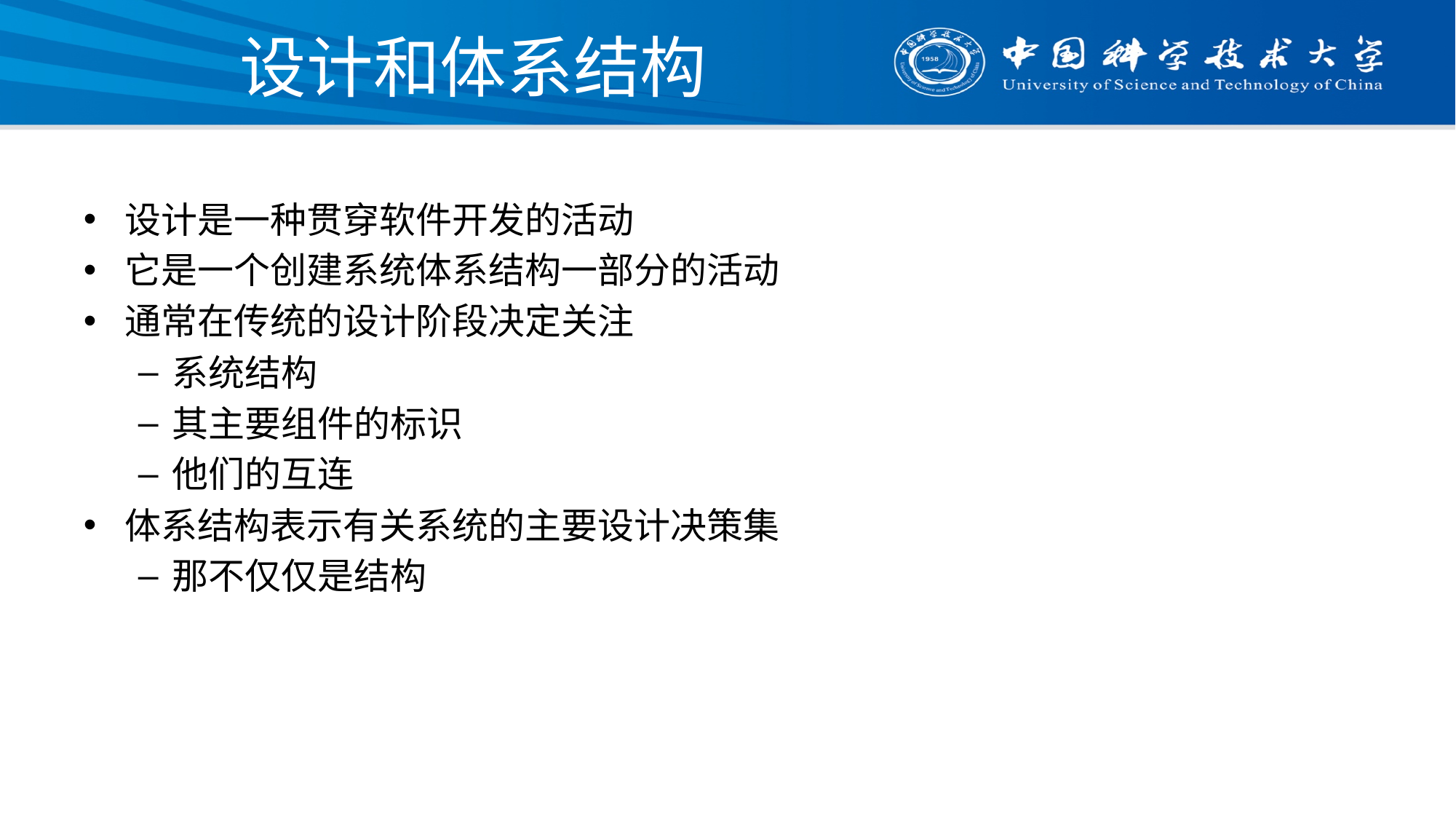

# 设计和体系结构
设计是一种贯穿软件开发的活动
它是一个创建系统体系结构一部分的活动
通常在传统的设计阶段决定关注
系统结构
其主要组件的标识
他们的互连
体系结构表示有关系统的主要设计决策集
那不仅仅是结构